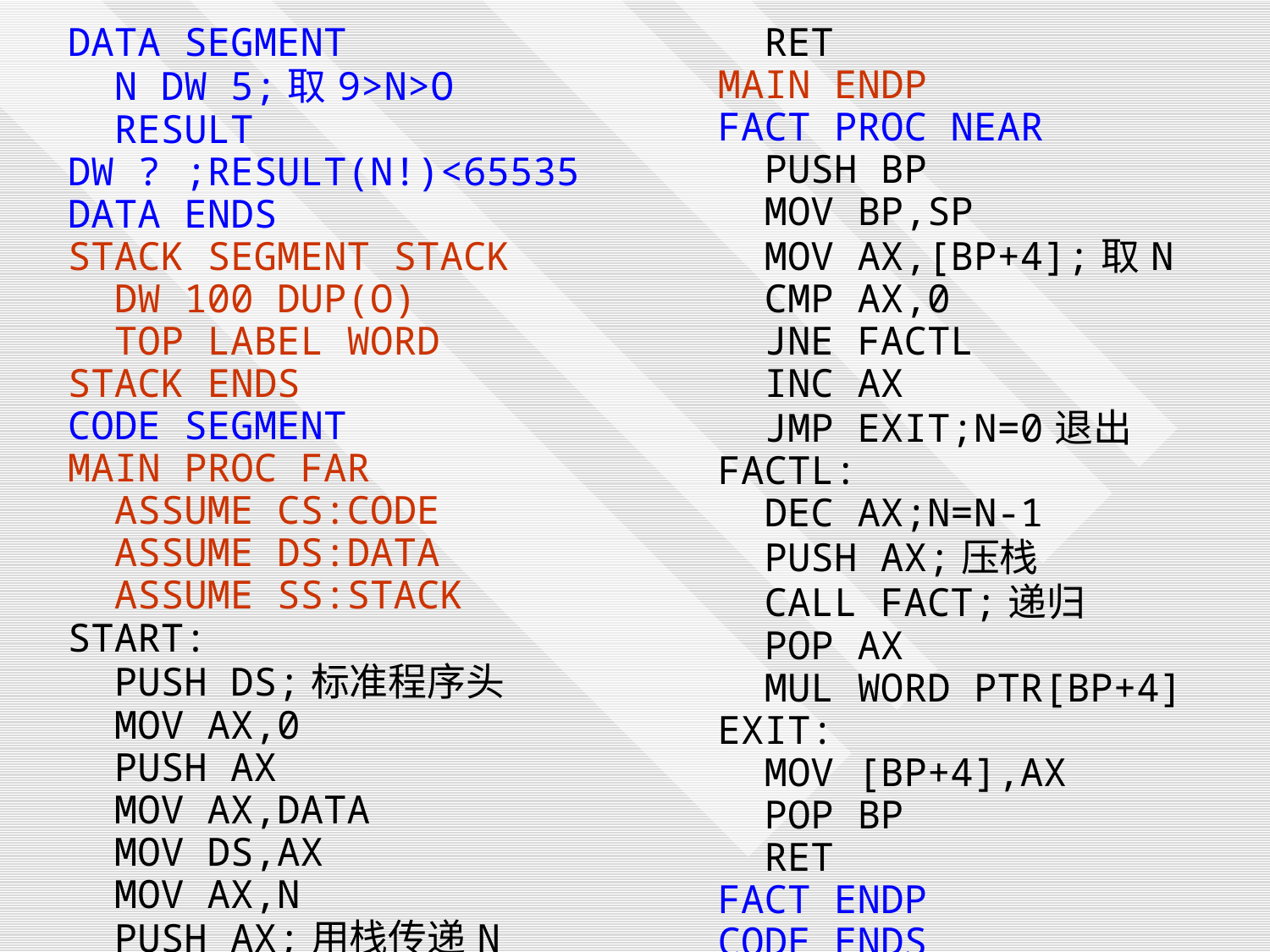

| DATA SEGMENT N DW 5;取9>N>O RESULT DW ? ;RESULT(N!)<65535 DATA ENDS STACK SEGMENT STACK DW 100 DUP(O) TOP LABEL WORD STACK ENDS CODE SEGMENT MAIN PROC FAR ASSUME CS:CODE ASSUME DS:DATA ASSUME SS:STACK START: PUSH DS;标准程序头 MOV AX,0 PUSH AX MOV AX,DATA MOV DS,AX MOV AX,N PUSH AX;用栈传递N CALL FACT POP RESULT;用栈回传结果 | RET MAIN ENDP FACT PROC NEAR PUSH BP MOV BP,SP MOV AX,[BP+4];取N CMP AX,0 JNE FACTL INC AX JMP EXIT;N=0退出 FACTL: DEC AX;N=N-1 PUSH AX;压栈 CALL FACT;递归 POP AX MUL WORD PTR[BP+4] EXIT: MOV [BP+4],AX POP BP RET FACT ENDP CODE ENDS END START |
| --- | --- |